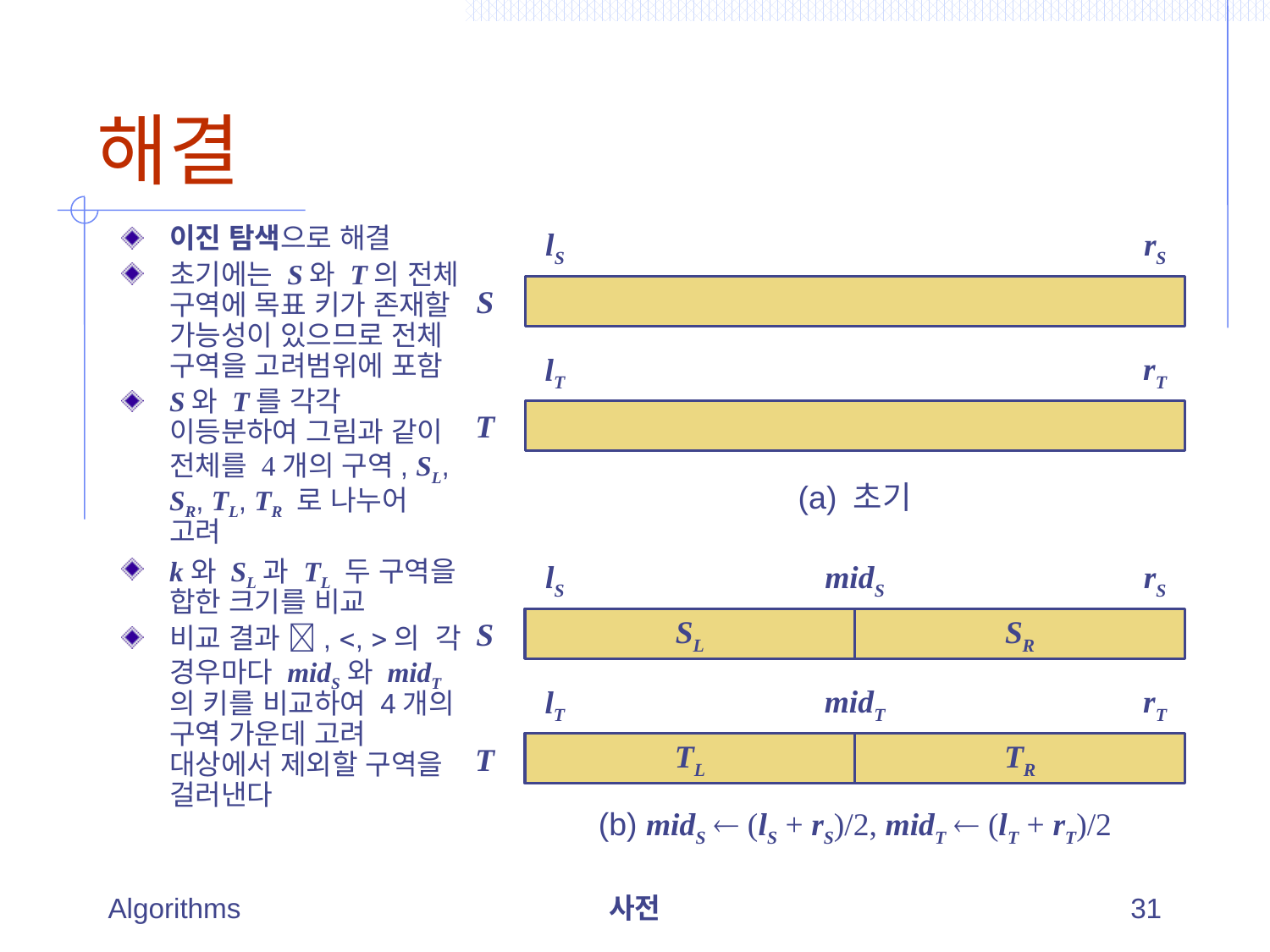

# 해결
lS
rS
이진 탐색으로 해결
초기에는 S와 T의 전체 구역에 목표 키가 존재할 가능성이 있으므로 전체 구역을 고려범위에 포함
S와 T를 각각 이등분하여 그림과 같이 전체를 4개의 구역, SL, SR, TL, TR 로 나누어 고려
k와 SL과 TL 두 구역을 합한 크기를 비교
비교 결과 =, <, >의  각 경우마다 midS와 midT의 키를 비교하여 4개의 구역 가운데 고려 대상에서 제외할 구역을 걸러낸다

S

rT
lT
T

(a) 초기
lS
midS
rS
S
SL
SR
midT
rT
lT
TL
TR
T
(b) midS ← (lS + rS)/2, midT ← (lT + rT)/2
Algorithms
사전
31